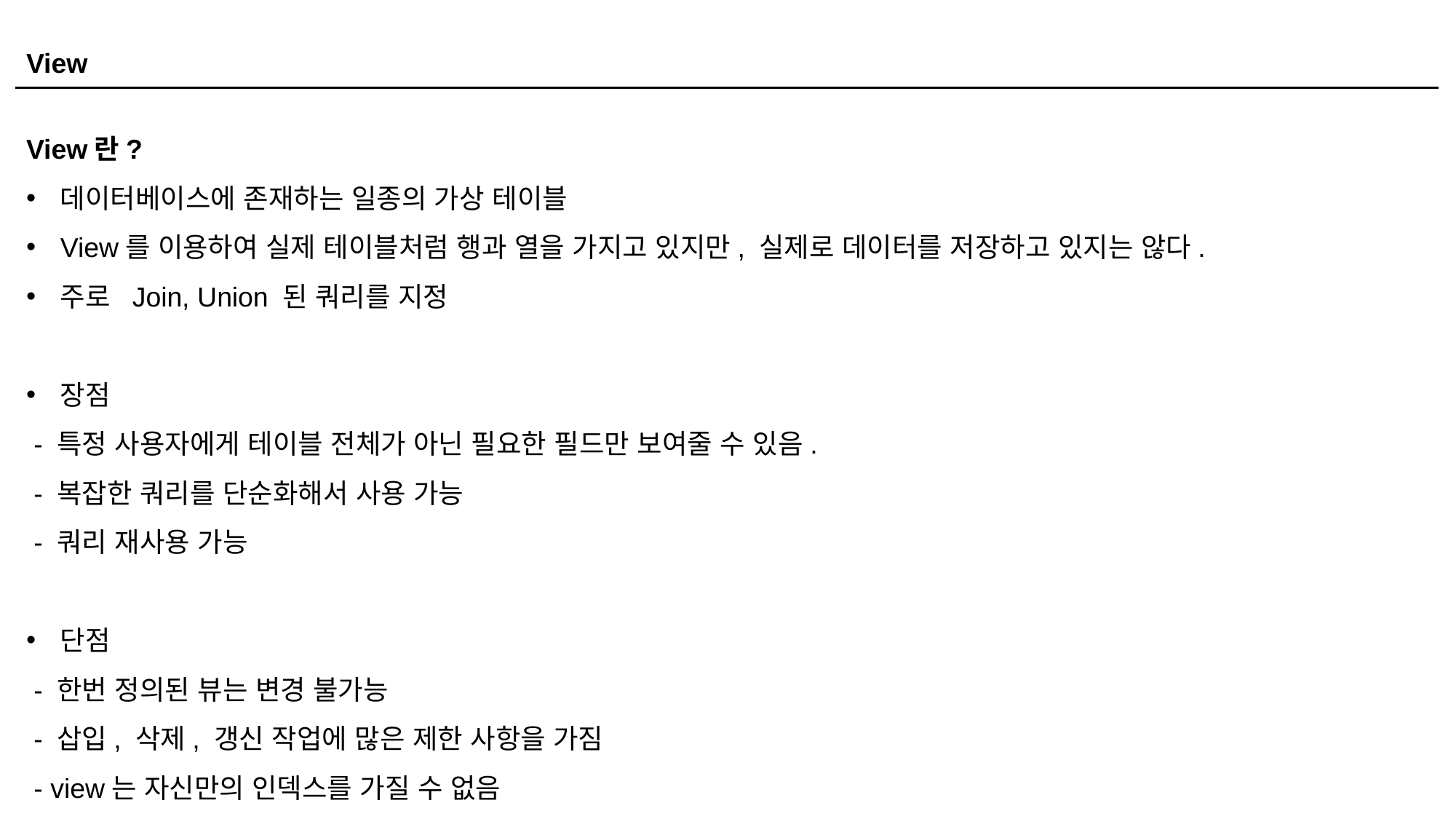

View
View란?
데이터베이스에 존재하는 일종의 가상 테이블
View를 이용하여 실제 테이블처럼 행과 열을 가지고 있지만, 실제로 데이터를 저장하고 있지는 않다.
주로  Join, Union 된 쿼리를 지정

장점
 - 특정 사용자에게 테이블 전체가 아닌 필요한 필드만 보여줄 수 있음.
 - 복잡한 쿼리를 단순화해서 사용 가능
 - 쿼리 재사용 가능

단점
 - 한번 정의된 뷰는 변경 불가능
 - 삽입, 삭제, 갱신 작업에 많은 제한 사항을 가짐
 - view는 자신만의 인덱스를 가질 수 없음